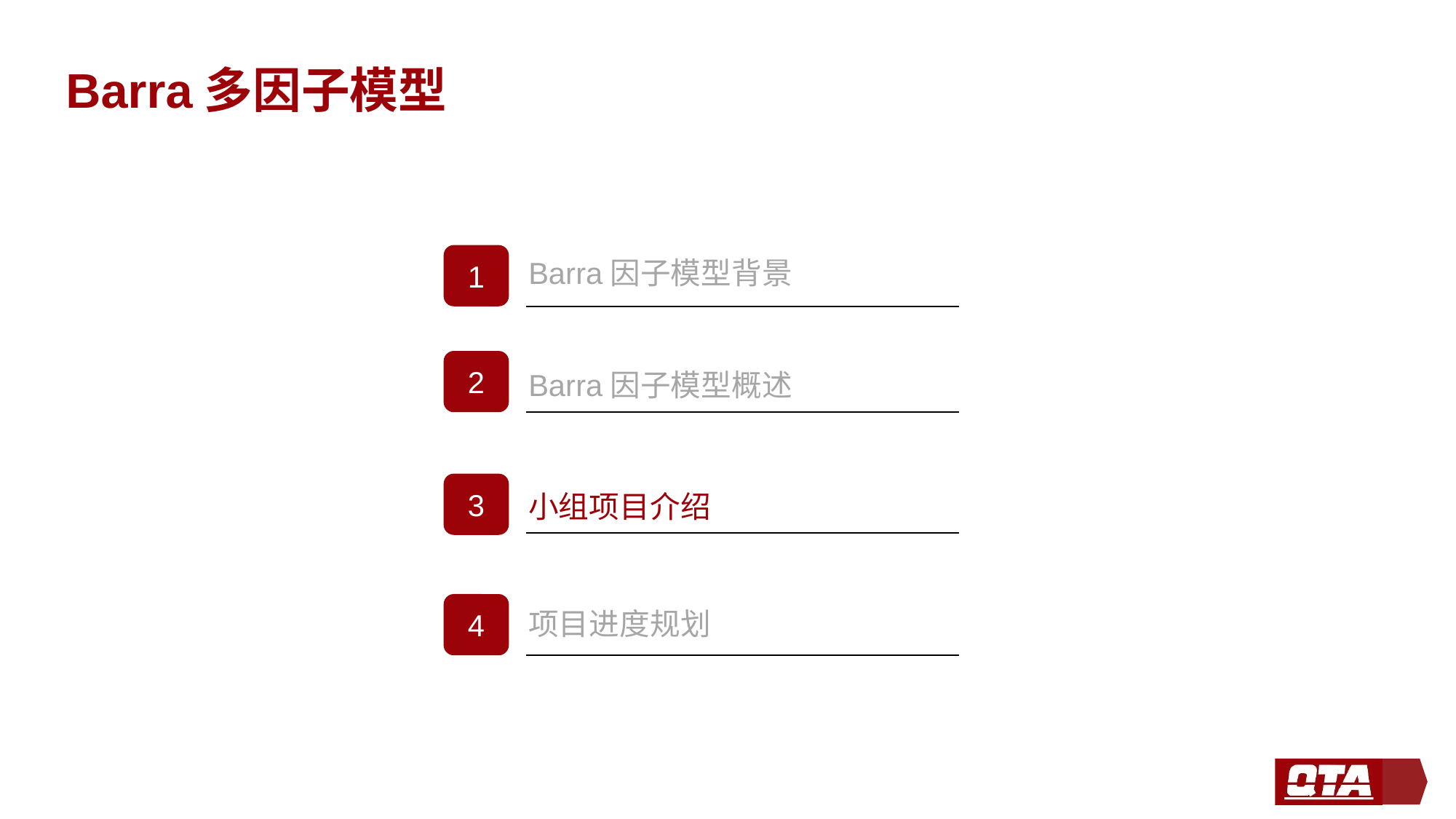

# Barra多因子模型
Barra因子模型背景
Barra因子模型概述
小组项目介绍
项目进度规划
9